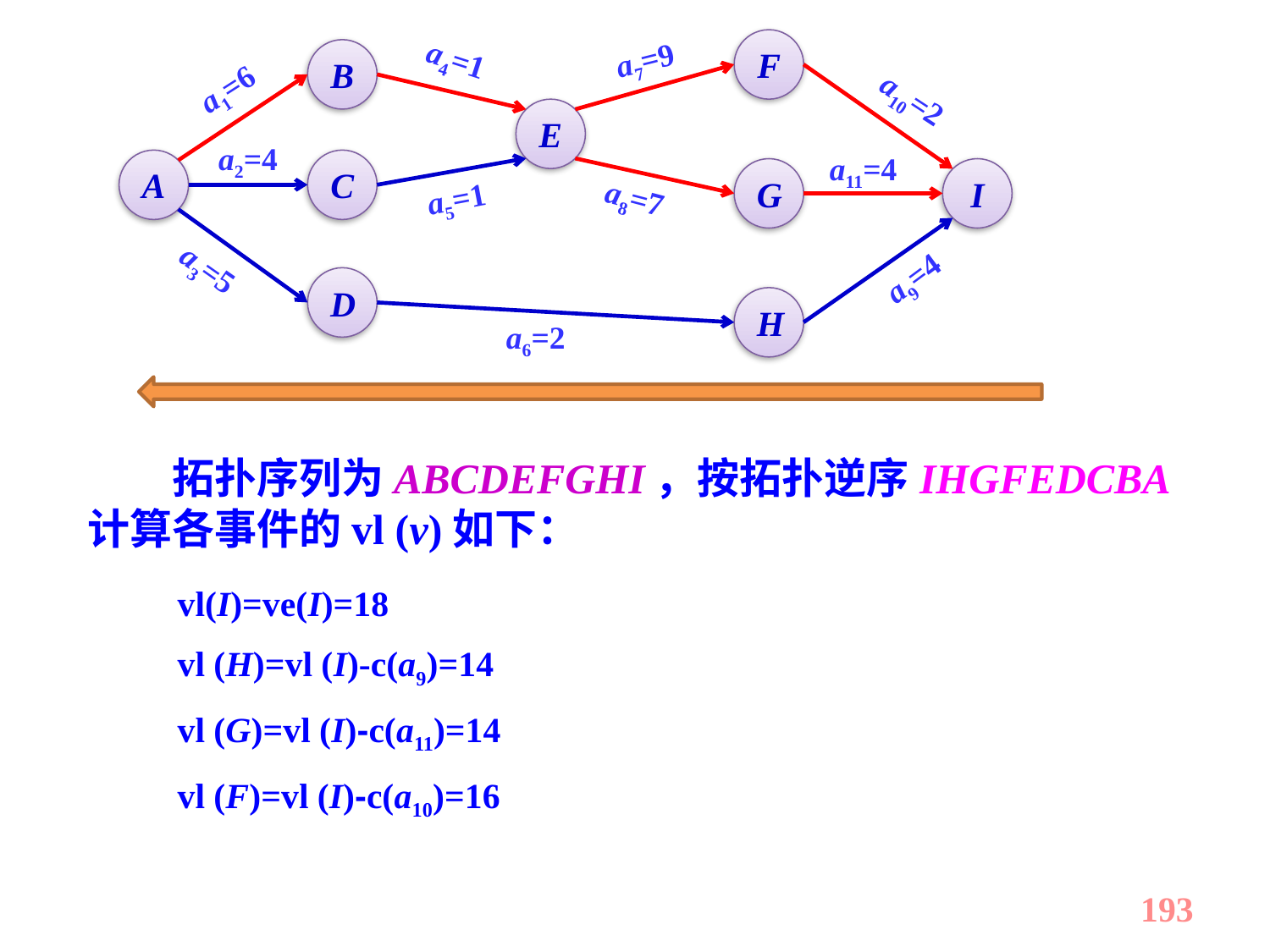

F
B
a4=1
a7=9
a1=6
a10=2
E
a2=4
a11=4
A
C
G
I
a5=1
a8=7
a3=5
a9=4
D
H
a6=2

　　拓扑序列为ABCDEFGHI，按拓扑逆序IHGFEDCBA计算各事件的vl (v)如下：
vl(I)=ve(I)=18
vl (H)=vl (I)-c(a9)=14
vl (G)=vl (I)-c(a11)=14
vl (F)=vl (I)-c(a10)=16
193